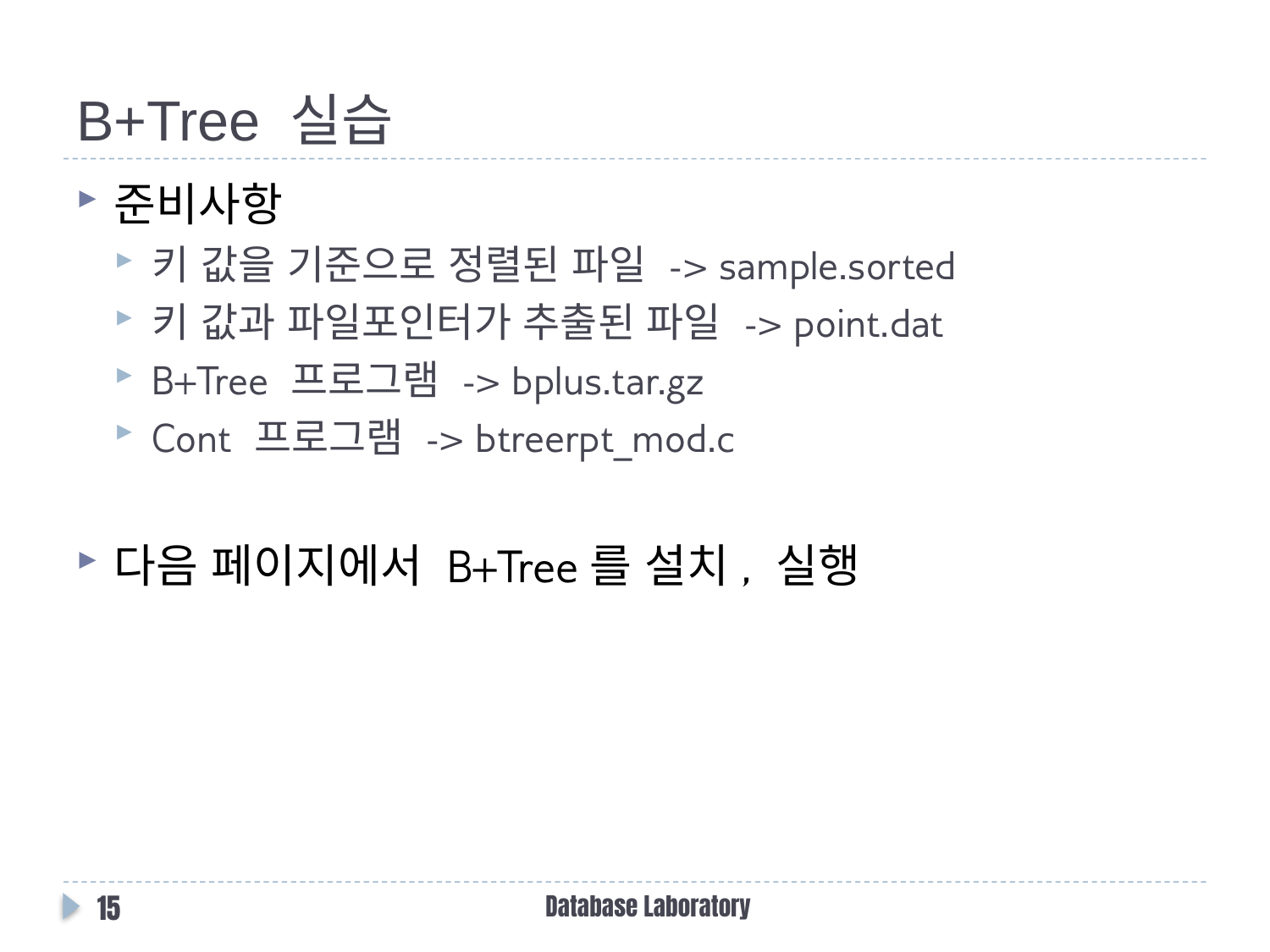

# B+Tree 실습
준비사항
키 값을 기준으로 정렬된 파일 -> sample.sorted
키 값과 파일포인터가 추출된 파일 -> point.dat
B+Tree 프로그램 -> bplus.tar.gz
Cont 프로그램 -> btreerpt_mod.c

다음 페이지에서 B+Tree를 설치, 실행